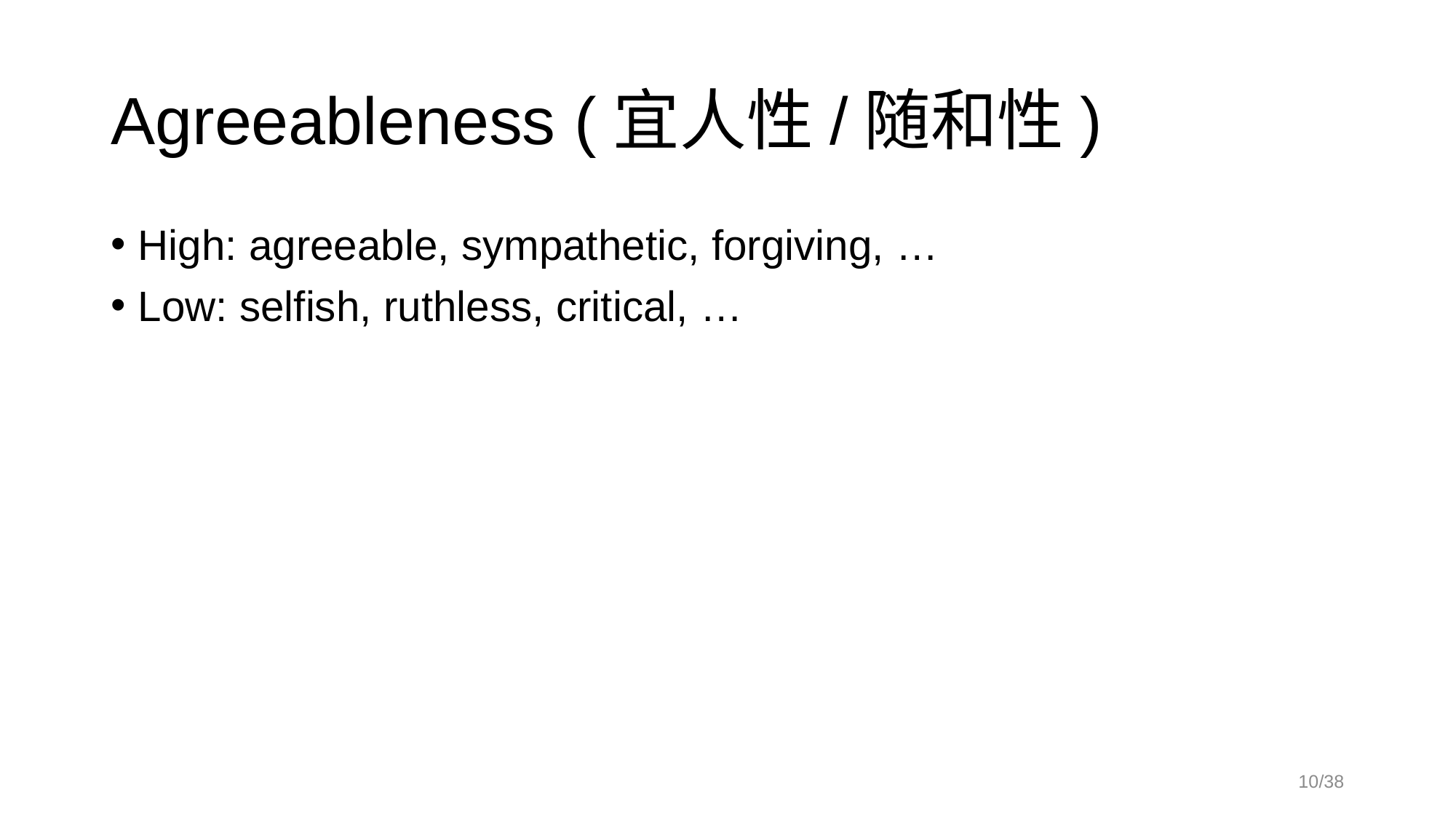

# Agreeableness (宜人性/随和性)
High: agreeable, sympathetic, forgiving, …
Low: selfish, ruthless, critical, …
10/38